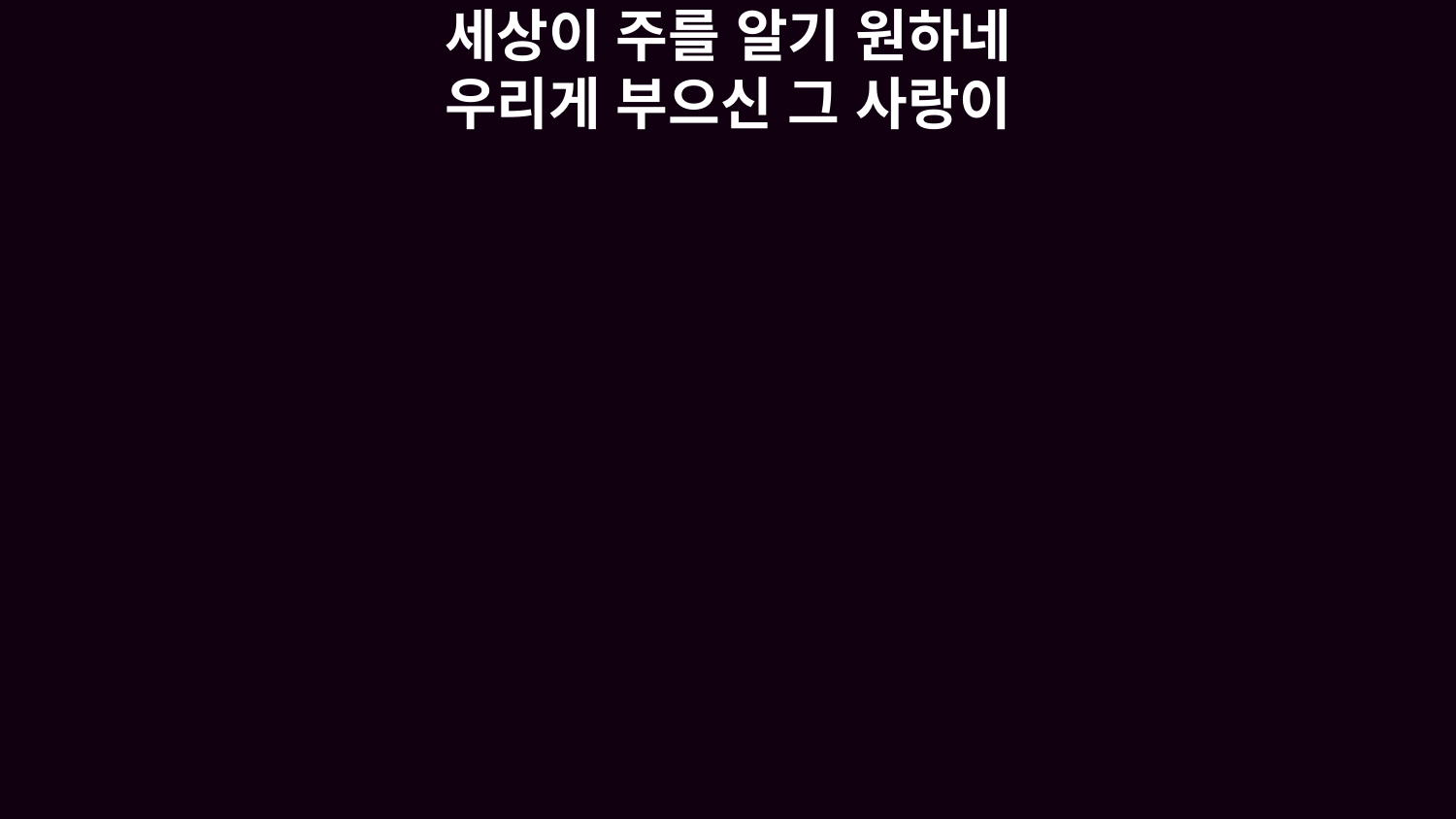

세상이 주를 알기 원하네
우리게 부으신 그 사랑이